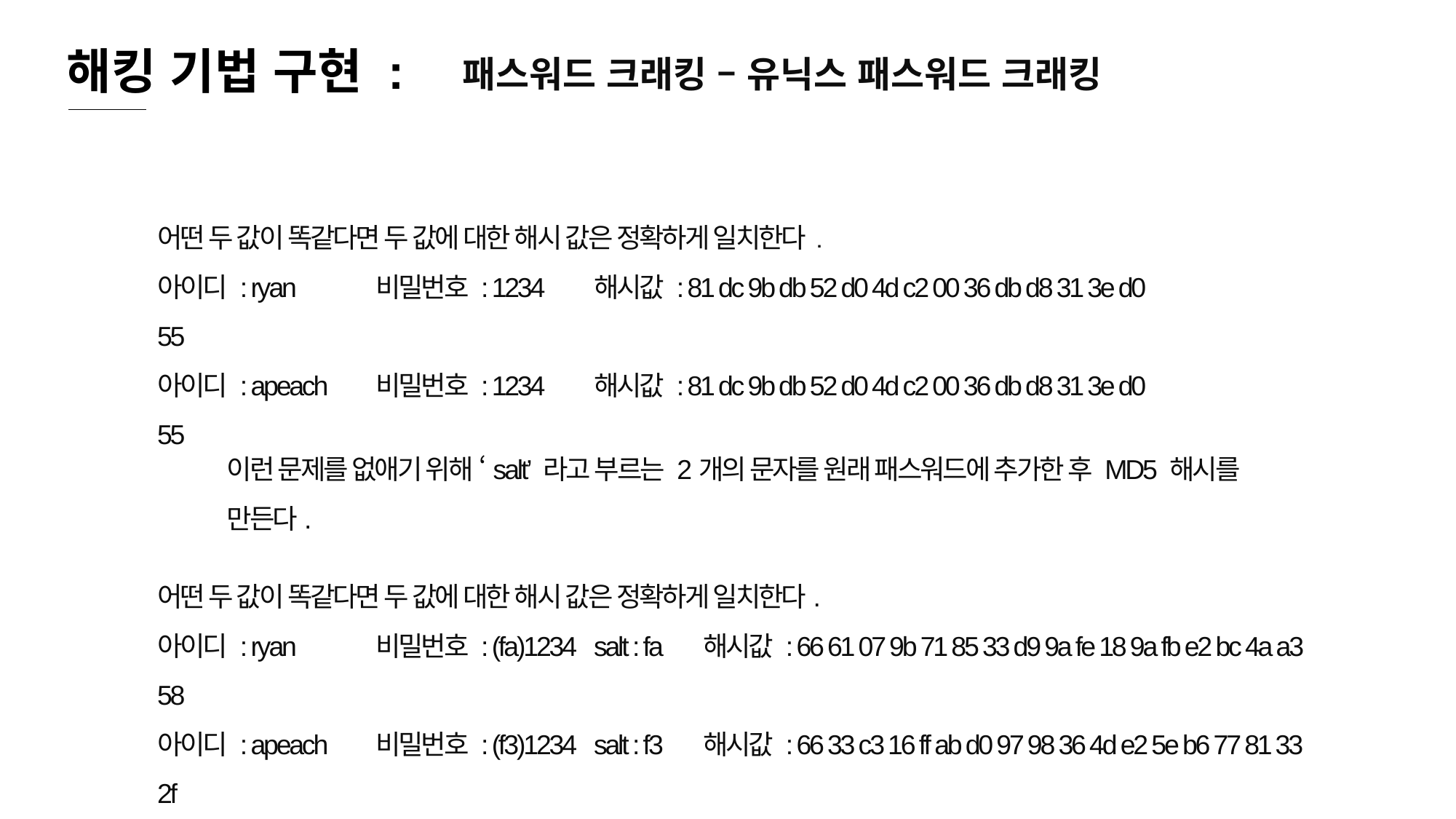

해킹 기법 구현 :
패스워드 크래킹 – 유닉스 패스워드 크래킹
어떤 두 값이 똑같다면 두 값에 대한 해시 값은 정확하게 일치한다.
아이디 : ryan	비밀번호 : 1234	해시값 : 81 dc 9b db 52 d0 4d c2 00 36 db d8 31 3e d0 55
아이디 : apeach	비밀번호 : 1234	해시값 : 81 dc 9b db 52 d0 4d c2 00 36 db d8 31 3e d0 55

이런 문제를 없애기 위해 ‘salt’ 라고 부르는 2개의 문자를 원래 패스워드에 추가한 후 MD5 해시를 만든다.
어떤 두 값이 똑같다면 두 값에 대한 해시 값은 정확하게 일치한다.
아이디 : ryan	비밀번호 : (fa)1234	salt : fa	해시값 : 66 61 07 9b 71 85 33 d9 9a fe 18 9a fb e2 bc 4a a3 58
아이디 : apeach	비밀번호 : (f3)1234	salt : f3	해시값 : 66 33 c3 16 ff ab d0 97 98 36 4d e2 5e b6 77 81 33 2f